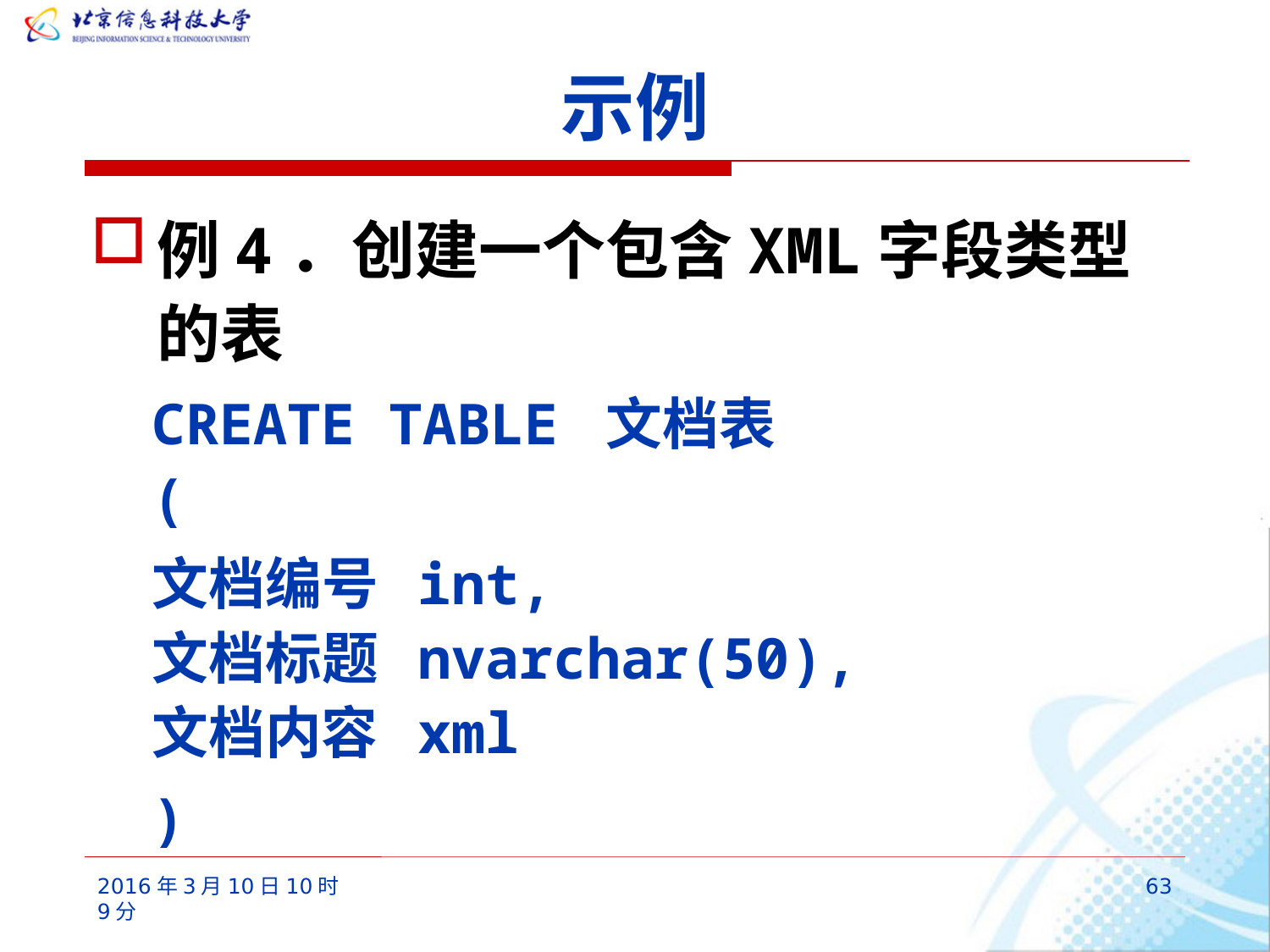

# 示例
例4．创建一个包含XML字段类型的表
CREATE TABLE 文档表
(
文档编号  int,
文档标题  nvarchar(50),
文档内容  xml
)

2016年3月10日10时9分
63